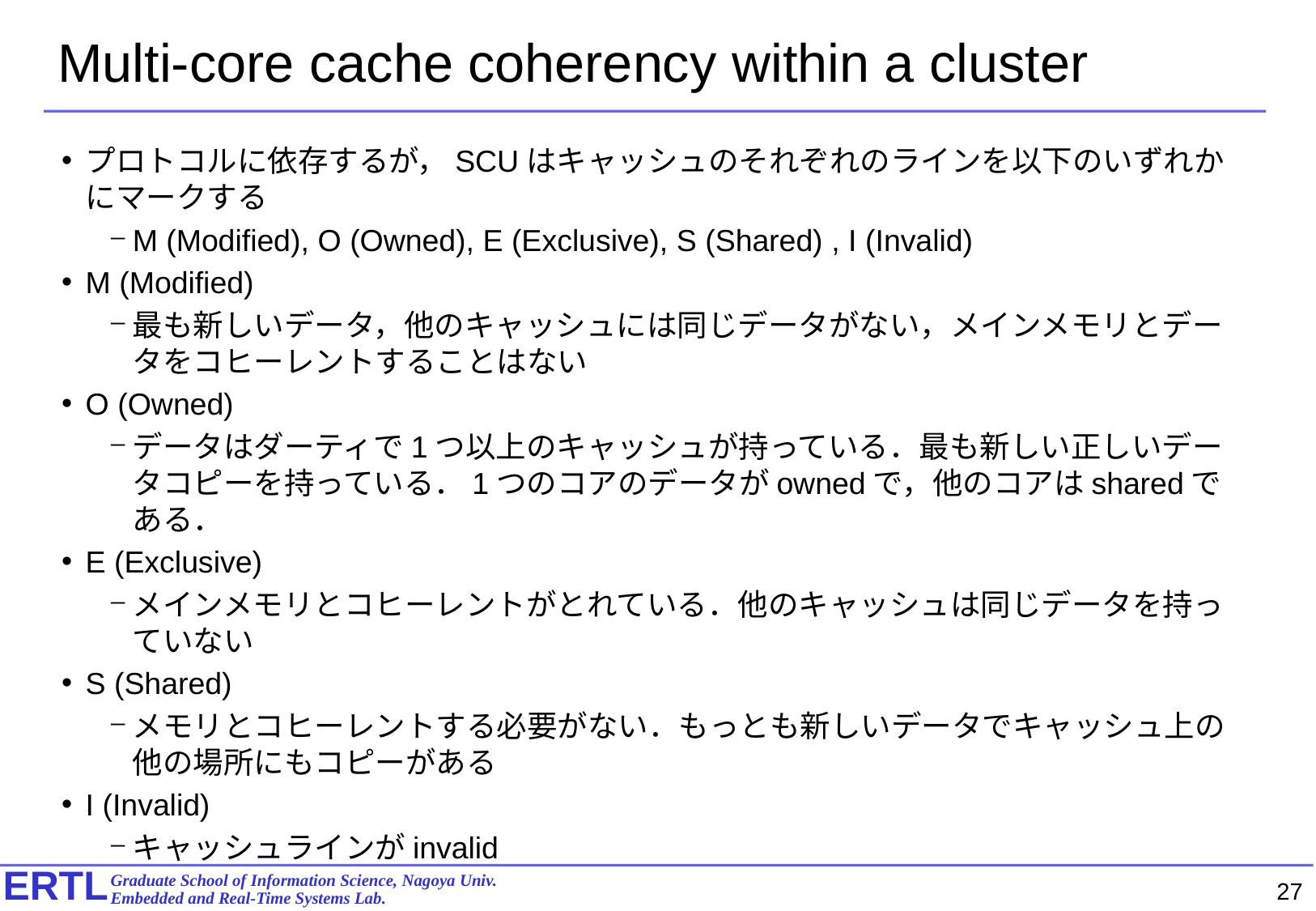

# Multi-core cache coherency within a cluster
プロトコルに依存するが，SCUはキャッシュのそれぞれのラインを以下のいずれかにマークする
M (Modified), O (Owned), E (Exclusive), S (Shared) , I (Invalid)
M (Modified)
最も新しいデータ，他のキャッシュには同じデータがない，メインメモリとデータをコヒーレントすることはない
O (Owned)
データはダーティで1つ以上のキャッシュが持っている．最も新しい正しいデータコピーを持っている．1つのコアのデータがownedで，他のコアはsharedである．
E (Exclusive)
メインメモリとコヒーレントがとれている．他のキャッシュは同じデータを持っていない
S (Shared)
メモリとコヒーレントする必要がない．もっとも新しいデータでキャッシュ上の他の場所にもコピーがある
I (Invalid)
キャッシュラインがinvalid

27